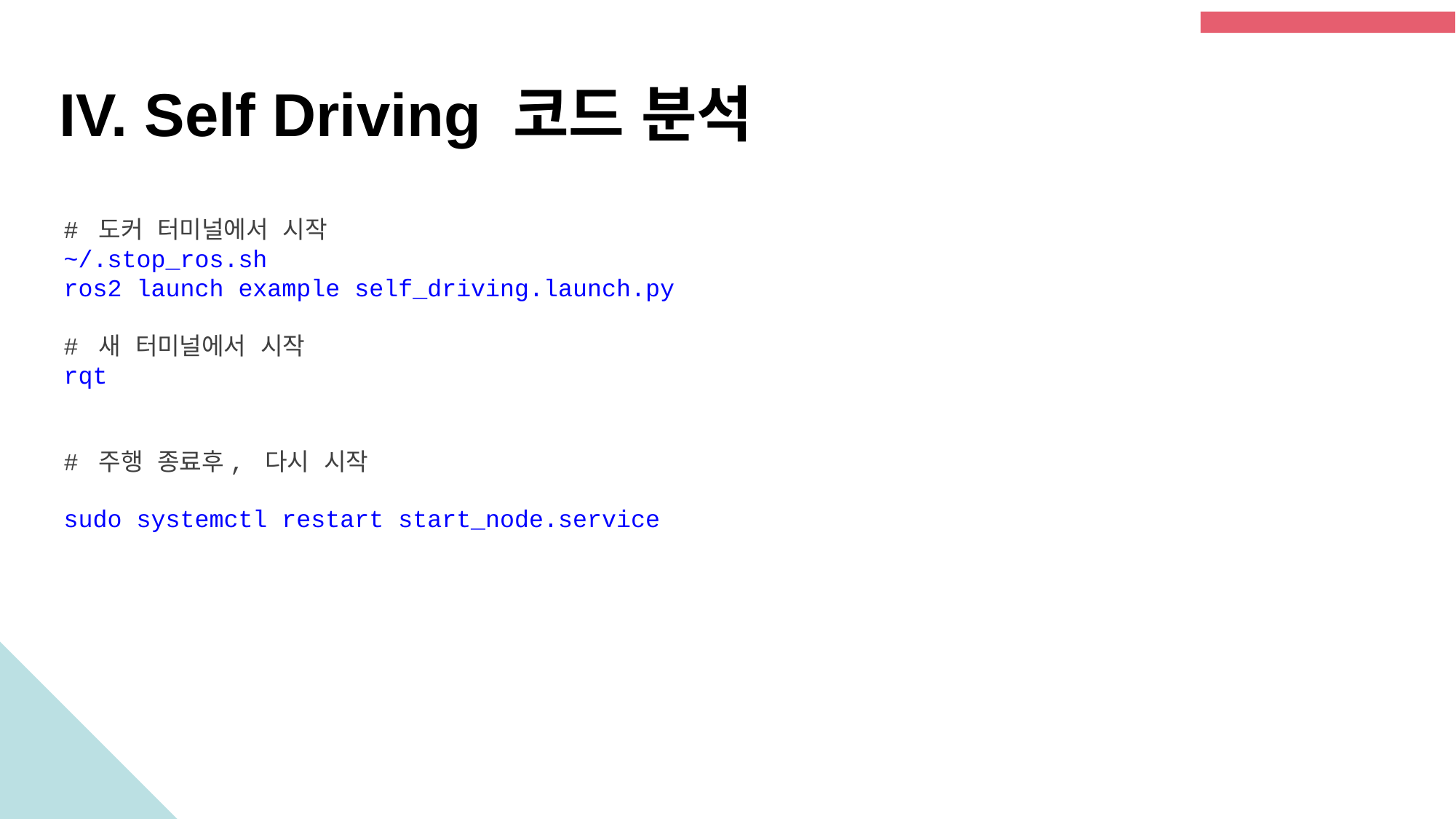

IV. Self Driving 코드 분석
# 도커 터미널에서 시작 ~/.stop_ros.sh
ros2 launch example self_driving.launch.py

# 새 터미널에서 시작
rqt

# 주행 종료후, 다시 시작
sudo systemctl restart start_node.service